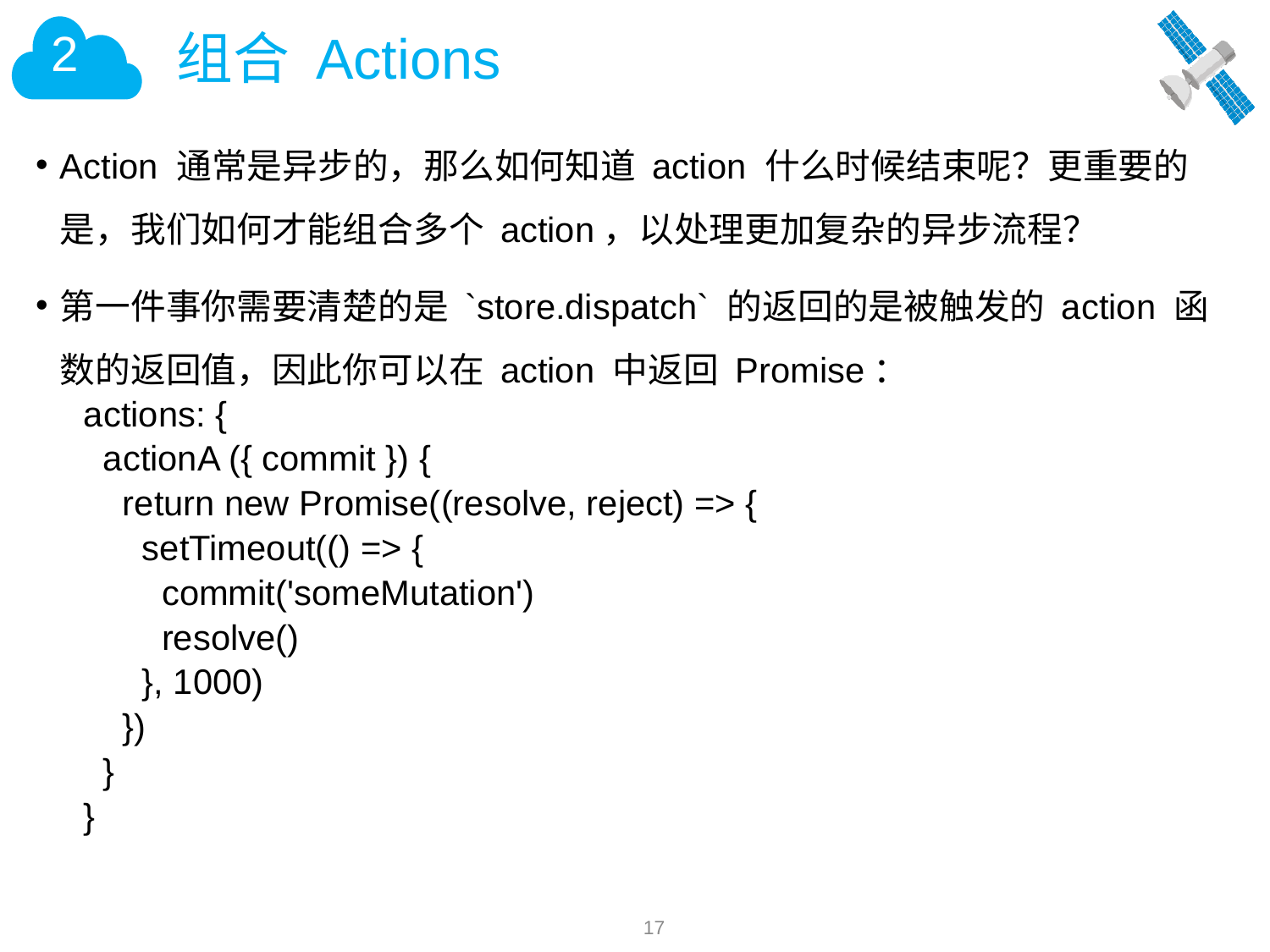

# 组合 Actions
Action 通常是异步的，那么如何知道 action 什么时候结束呢？更重要的是，我们如何才能组合多个 action，以处理更加复杂的异步流程？
第一件事你需要清楚的是 `store.dispatch` 的返回的是被触发的 action 函数的返回值，因此你可以在 action 中返回 Promise：
actions: {
  actionA ({ commit }) {
    return new Promise((resolve, reject) => {
      setTimeout(() => {
        commit('someMutation')
        resolve()
      }, 1000)
    })
  }
}
17